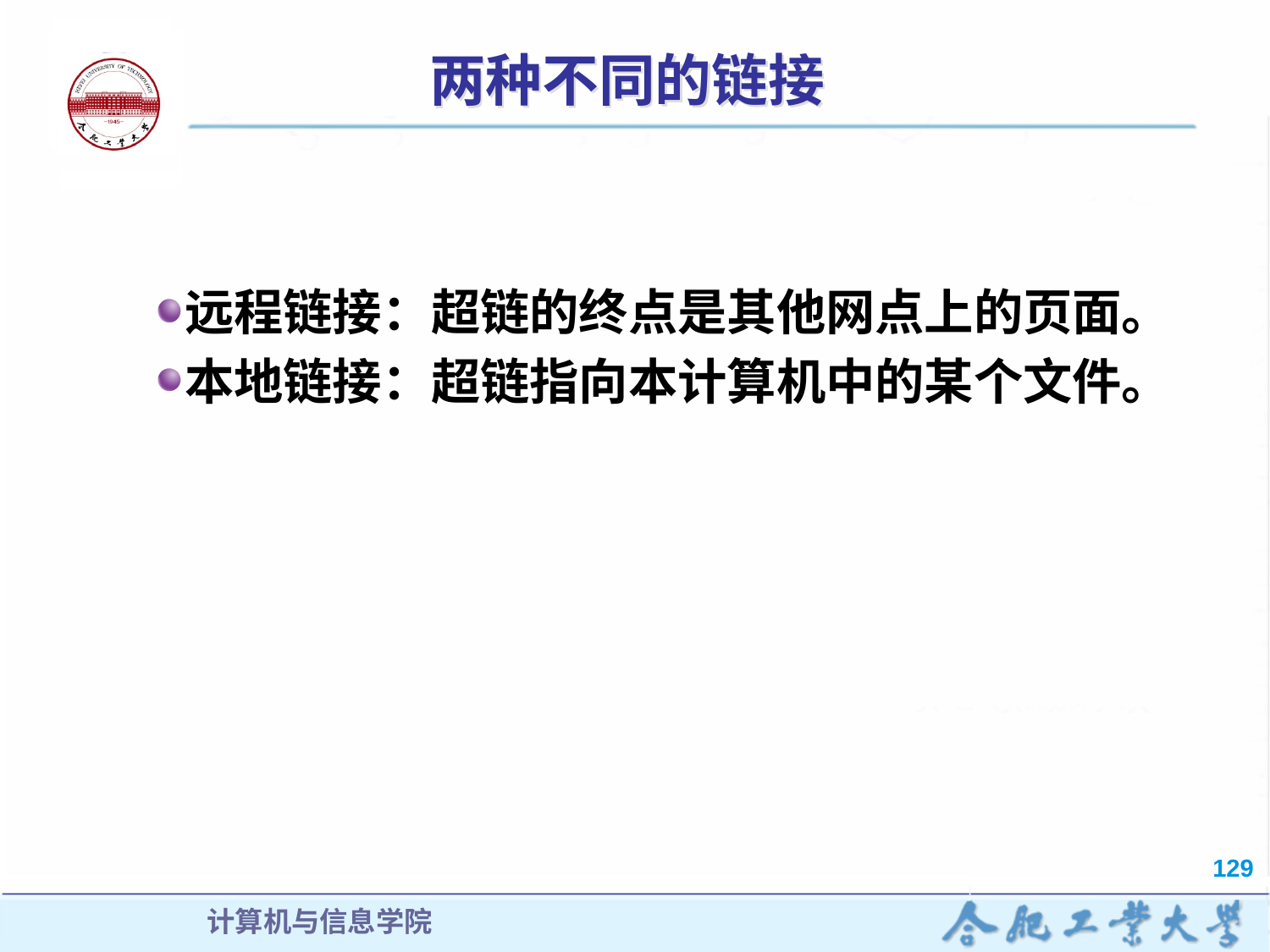

# 两种不同的链接
远程链接：超链的终点是其他网点上的页面。
本地链接：超链指向本计算机中的某个文件。